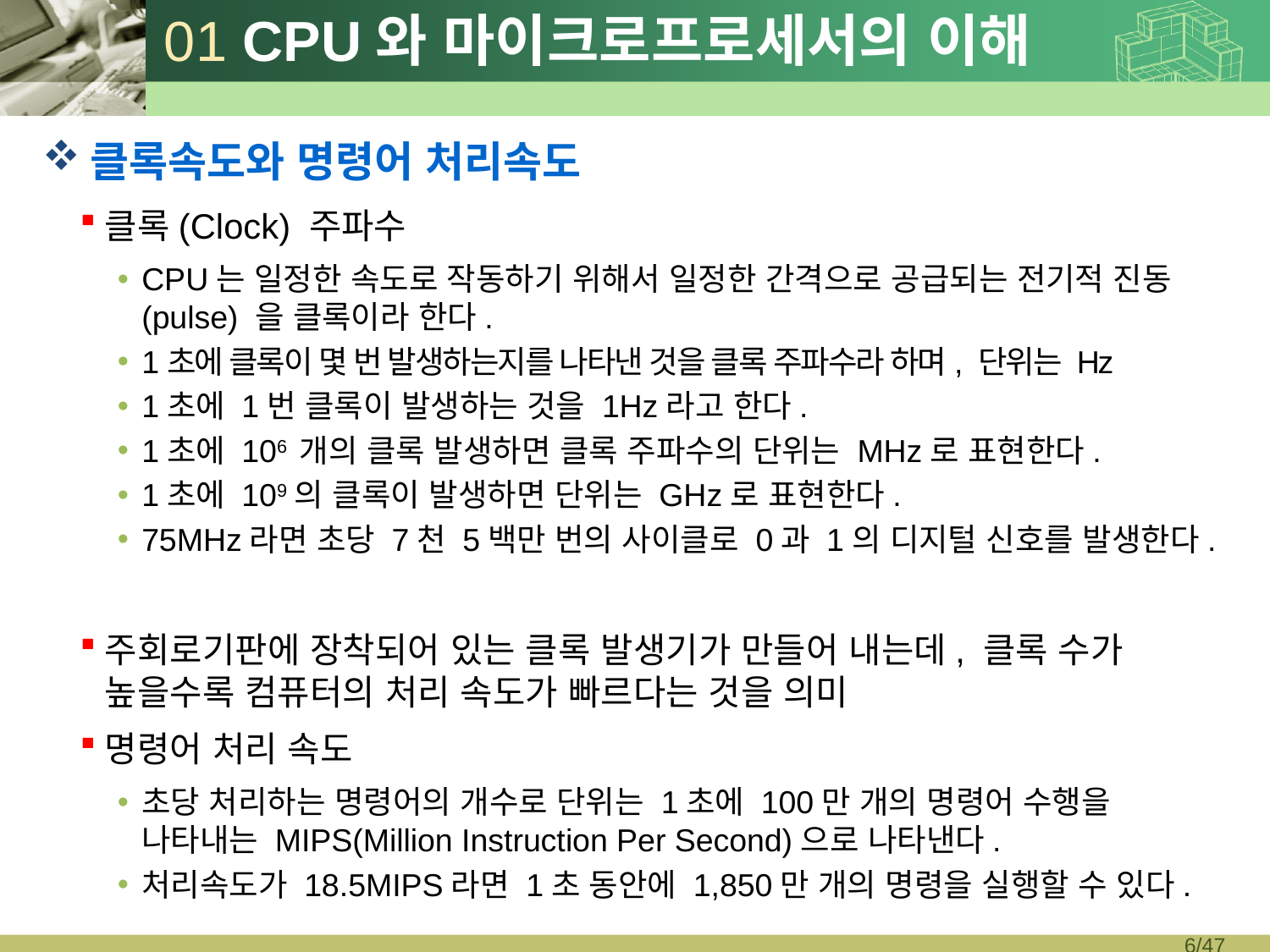

# 01 CPU와 마이크로프로세서의 이해
클록속도와 명령어 처리속도
클록(Clock) 주파수
CPU는 일정한 속도로 작동하기 위해서 일정한 간격으로 공급되는 전기적 진동(pulse) 을 클록이라 한다.
1초에 클록이 몇 번 발생하는지를 나타낸 것을 클록 주파수라 하며, 단위는 Hz
1초에 1번 클록이 발생하는 것을 1Hz라고 한다.
1초에 106 개의 클록 발생하면 클록 주파수의 단위는 MHz로 표현한다.
1초에 109의 클록이 발생하면 단위는 GHz로 표현한다.
75MHz라면 초당 7천 5백만 번의 사이클로 0과 1의 디지털 신호를 발생한다.

주회로기판에 장착되어 있는 클록 발생기가 만들어 내는데, 클록 수가 높을수록 컴퓨터의 처리 속도가 빠르다는 것을 의미
명령어 처리 속도
초당 처리하는 명령어의 개수로 단위는 1초에 100만 개의 명령어 수행을 나타내는 MIPS(Million Instruction Per Second)으로 나타낸다.
처리속도가 18.5MIPS라면 1초 동안에 1,850만 개의 명령을 실행할 수 있다.